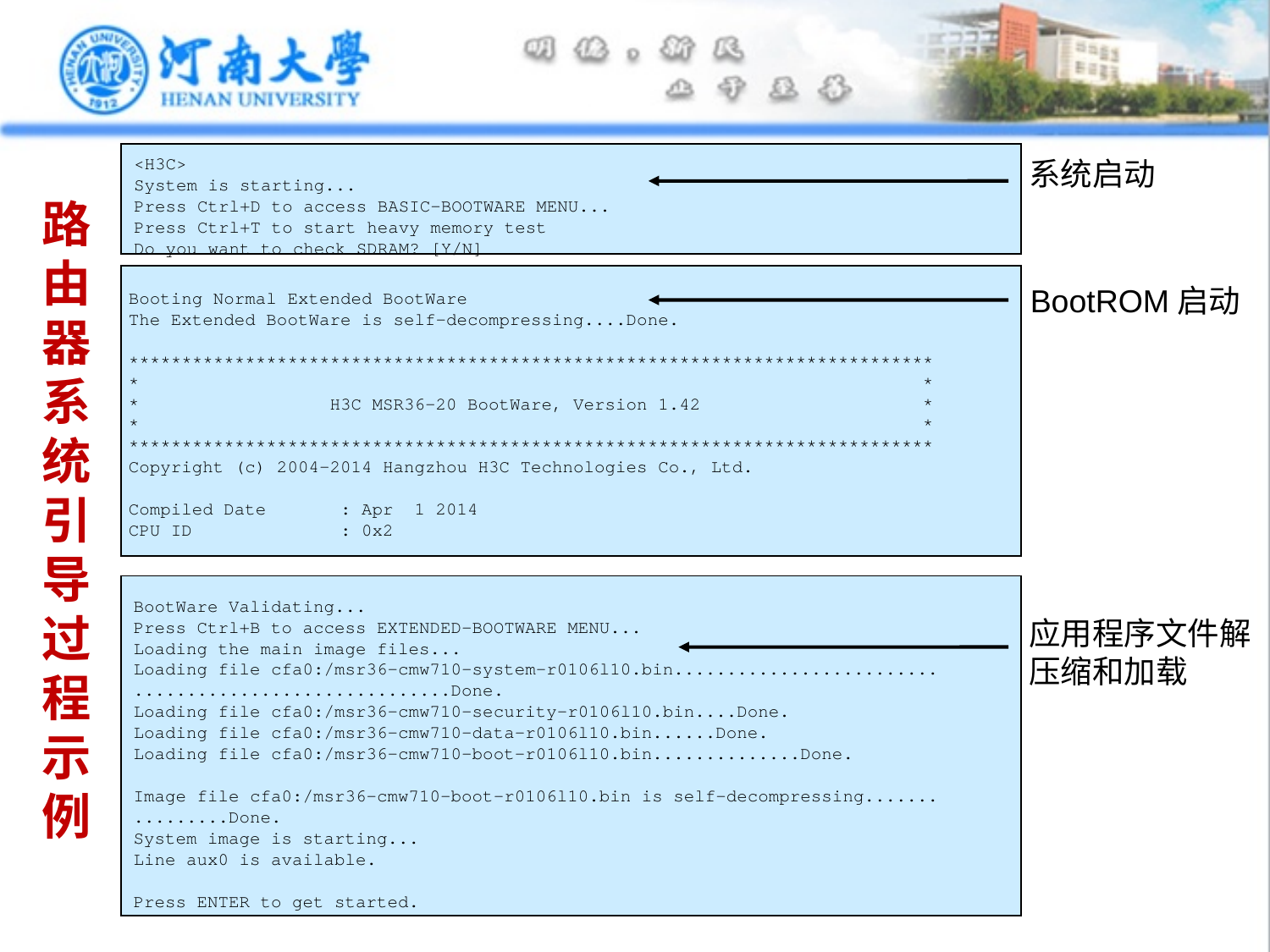

<H3C>
System is starting...
Press Ctrl+D to access BASIC-BOOTWARE MENU...
Press Ctrl+T to start heavy memory test
Do you want to check SDRAM? [Y/N]
系统启动
# 路由器系统引导过程示例

BootROM启动
Booting Normal Extended BootWare
The Extended BootWare is self-decompressing....Done.

****************************************************************************
*                                                                          *
*                  H3C MSR36-20 BootWare, Version 1.42                     *
*                                                                          *
****************************************************************************
Copyright (c) 2004-2014 Hangzhou H3C Technologies Co., Ltd.

Compiled Date       : Apr  1 2014
CPU ID              : 0x2

BootWare Validating...
Press Ctrl+B to access EXTENDED-BOOTWARE MENU...
Loading the main image files...
Loading file cfa0:/msr36-cmw710-system-r0106l10.bin.........................
..............................Done.
Loading file cfa0:/msr36-cmw710-security-r0106l10.bin....Done.
Loading file cfa0:/msr36-cmw710-data-r0106l10.bin......Done.
Loading file cfa0:/msr36-cmw710-boot-r0106l10.bin..............Done.

Image file cfa0:/msr36-cmw710-boot-r0106l10.bin is self-decompressing.......
.........Done.
System image is starting...
Line aux0 is available.

Press ENTER to get started.

应用程序文件解压缩和加载